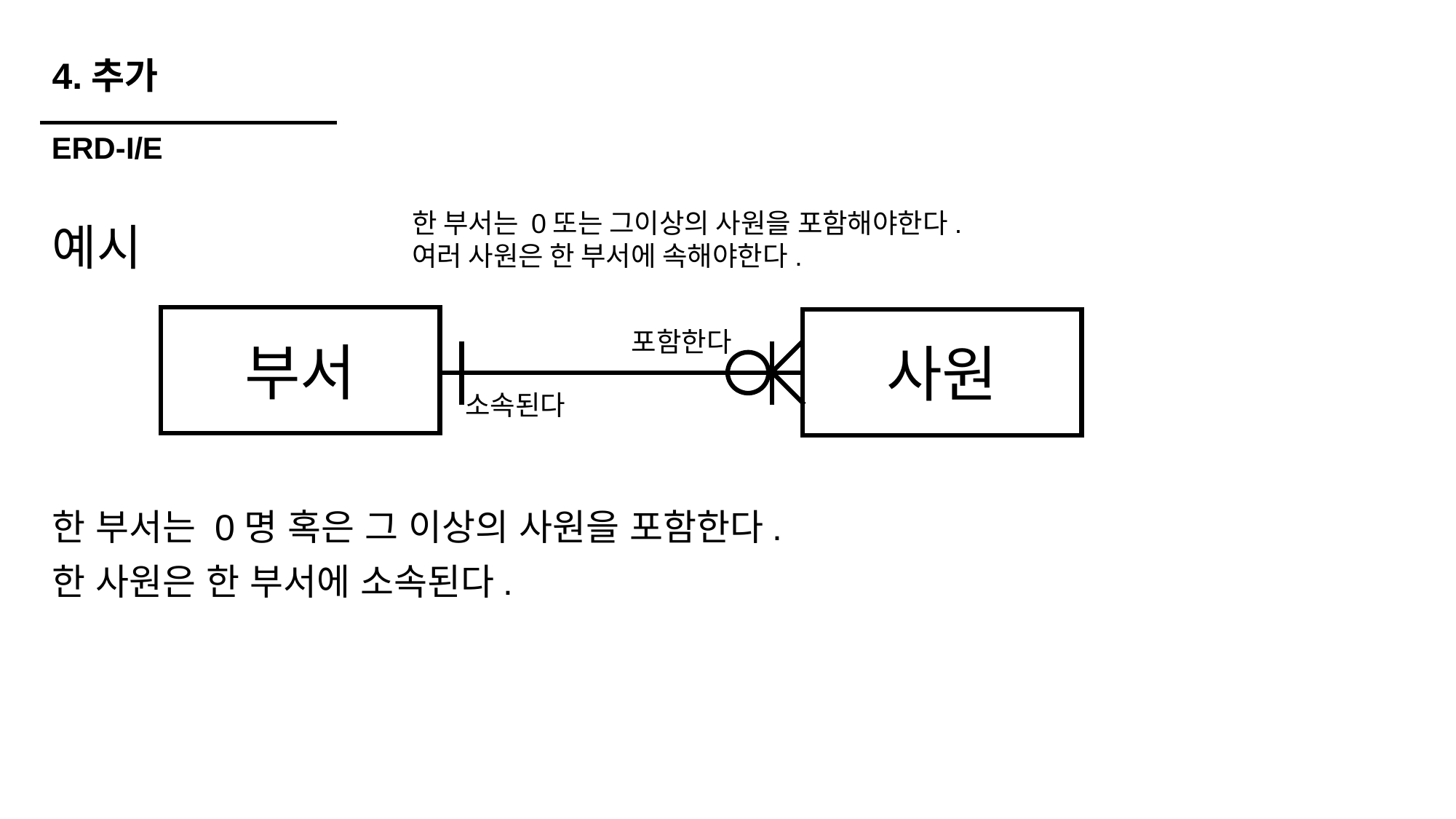

# 4.추가
ERD-I/E
한 부서는 0또는 그이상의 사원을 포함해야한다.
여러 사원은 한 부서에 속해야한다.
예시

한 부서는 0명 혹은 그 이상의 사원을 포함한다.
한 사원은 한 부서에 소속된다.
부서
사원
포함한다

소속된다